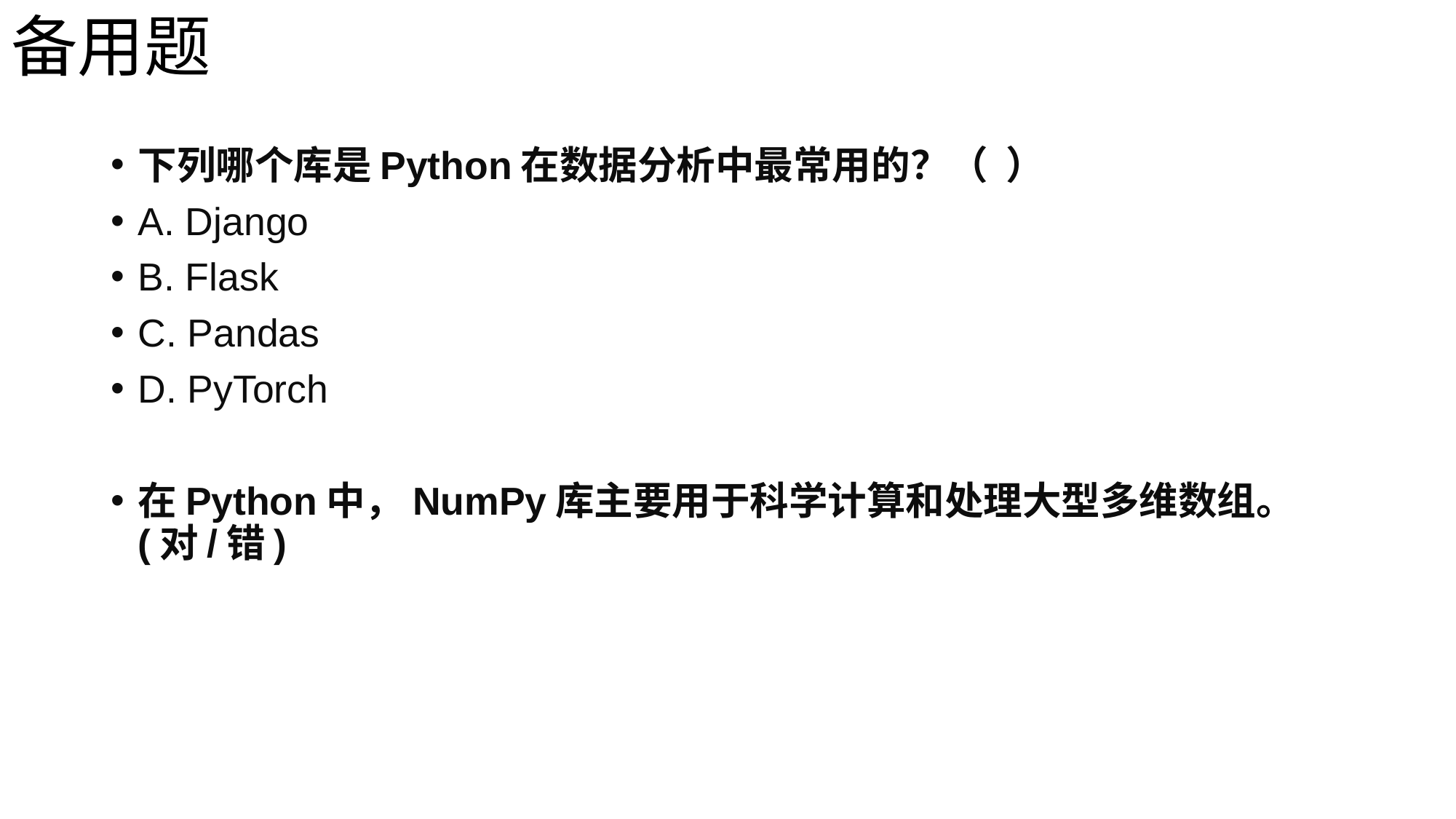

# 备用题
下列哪个库是Python在数据分析中最常用的？（  ）
A. Django
B. Flask
C. Pandas
D. PyTorch

在Python中，NumPy库主要用于科学计算和处理大型多维数组。(对/错)